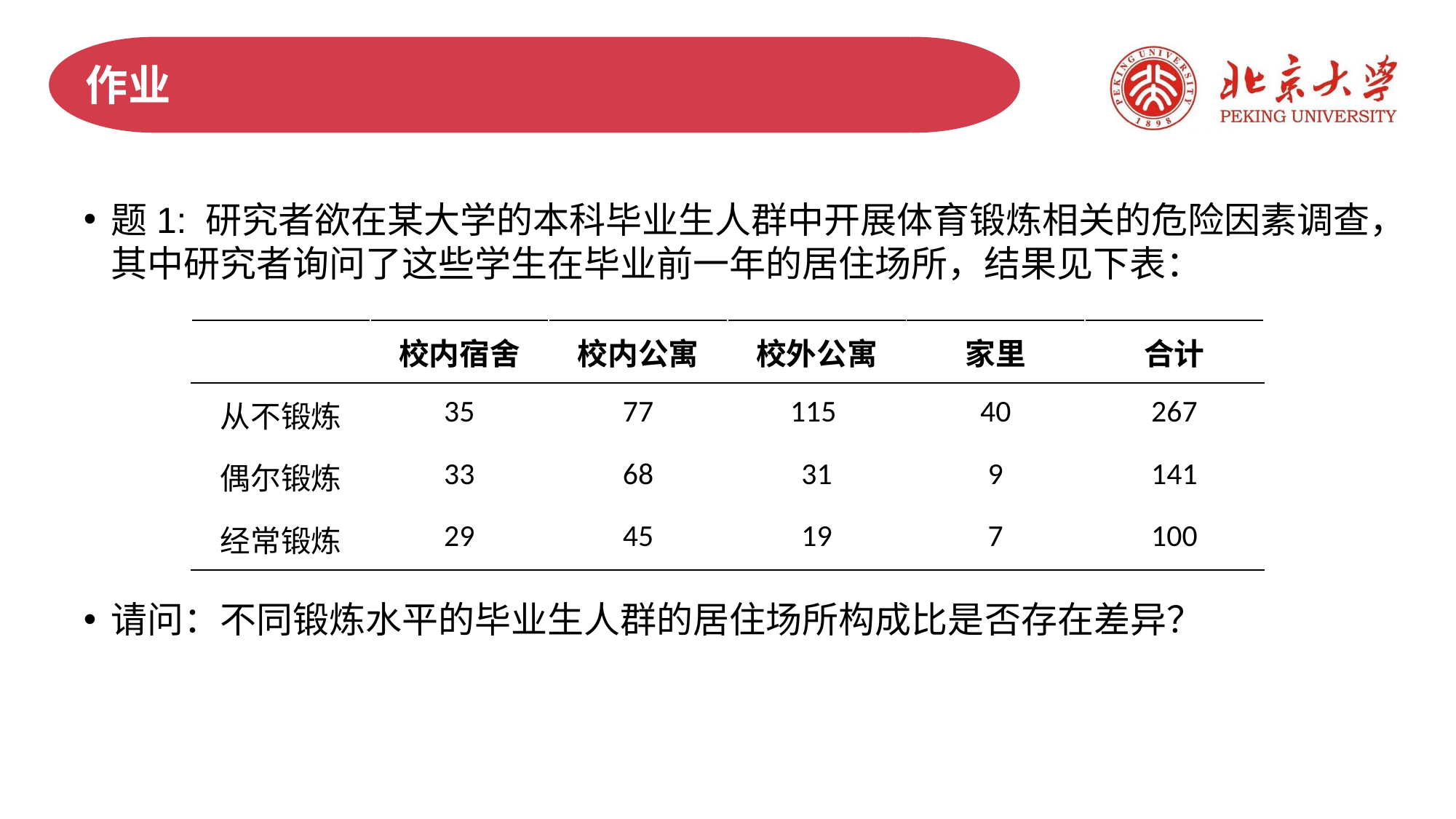

# 作业
题1: 研究者欲在某大学的本科毕业生人群中开展体育锻炼相关的危险因素调查，其中研究者询问了这些学生在毕业前一年的居住场所，结果见下表：

请问：不同锻炼水平的毕业生人群的居住场所构成比是否存在差异？

|  | 校内宿舍 | 校内公寓 | 校外公寓 | 家里 | 合计 |
| --- | --- | --- | --- | --- | --- |
| 从不锻炼 | 35 | 77 | 115 | 40 | 267 |
| 偶尔锻炼 | 33 | 68 | 31 | 9 | 141 |
| 经常锻炼 | 29 | 45 | 19 | 7 | 100 |